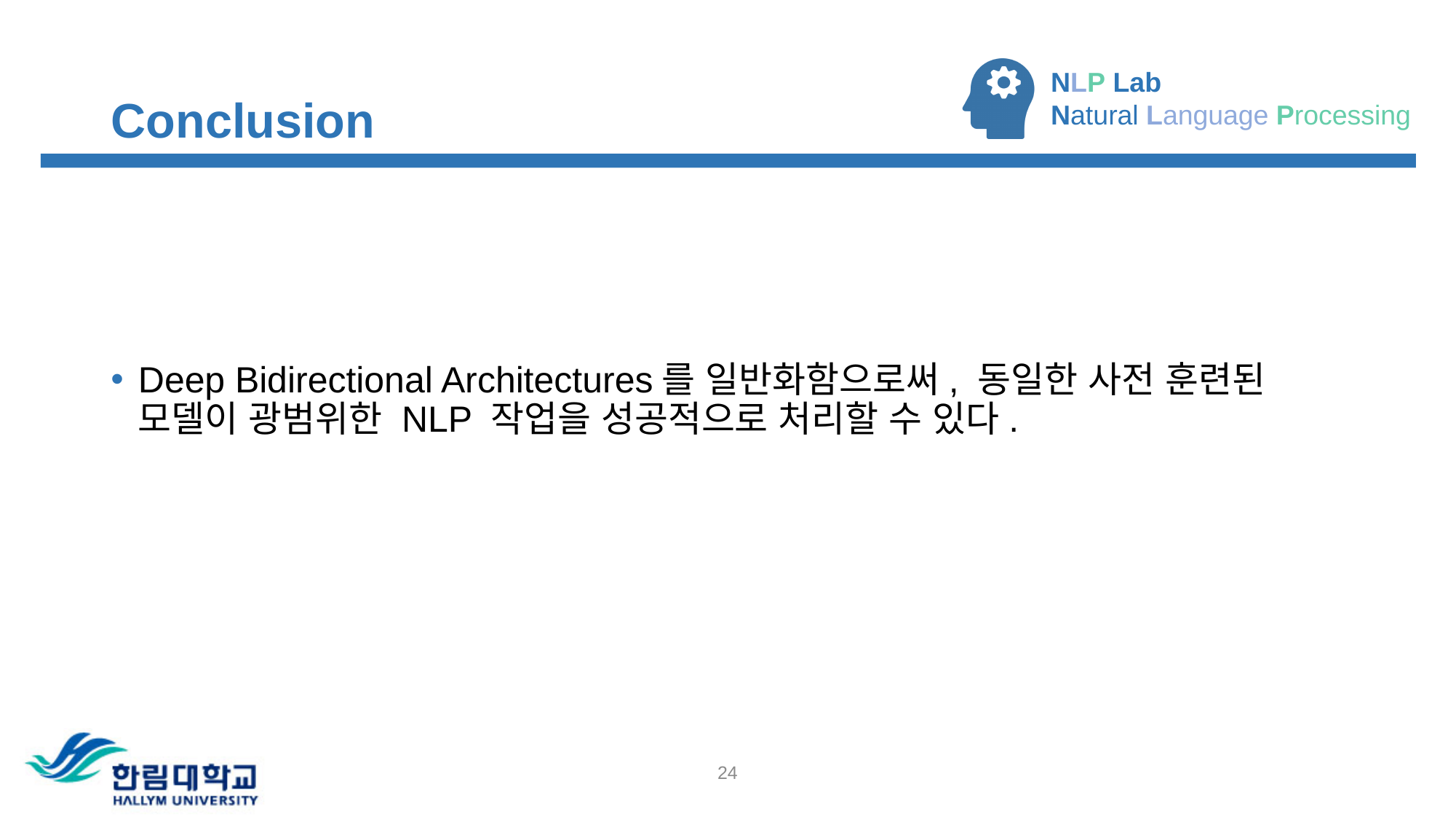

# Conclusion

Deep Bidirectional Architectures를 일반화함으로써, 동일한 사전 훈련된 모델이 광범위한 NLP 작업을 성공적으로 처리할 수 있다.
24